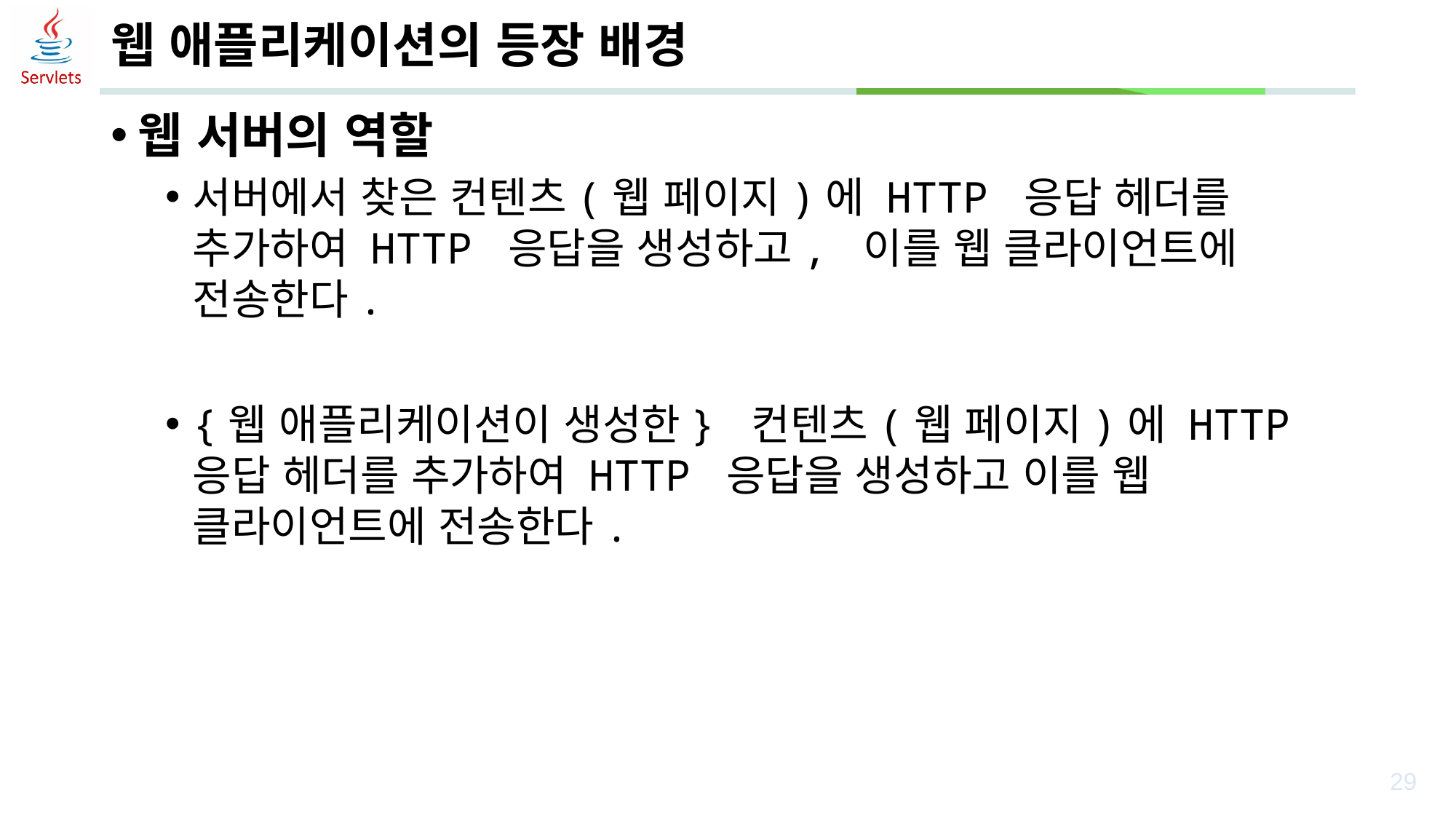

# 웹 애플리케이션의 등장 배경
웹 서버의 역할
서버에서 찾은 컨텐츠(웹 페이지)에 HTTP 응답 헤더를 추가하여 HTTP 응답을 생성하고, 이를 웹 클라이언트에 전송한다.

{웹 애플리케이션이 생성한} 컨텐츠(웹 페이지)에 HTTP 응답 헤더를 추가하여 HTTP 응답을 생성하고 이를 웹 클라이언트에 전송한다.
29